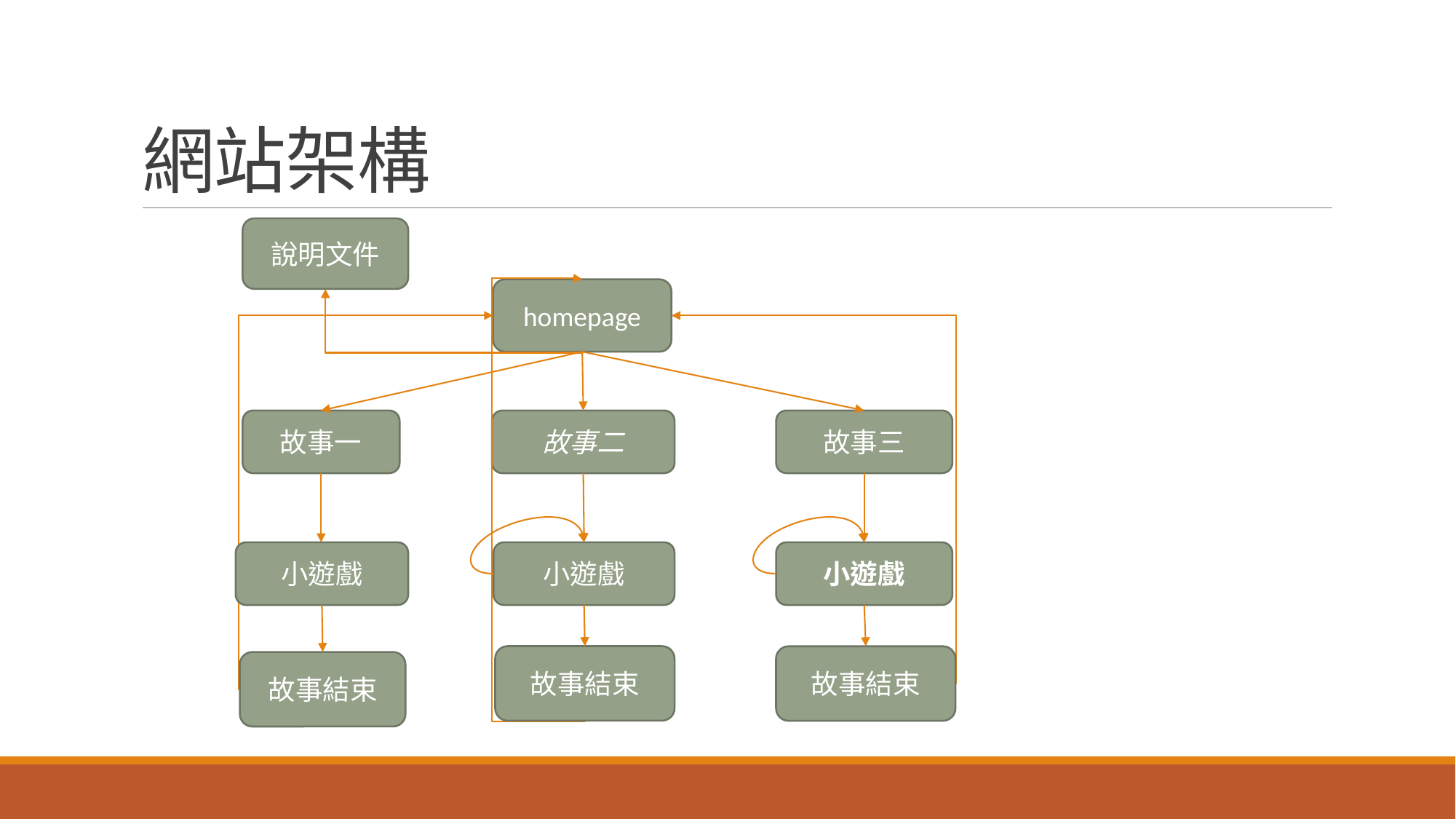

# 網站架構
說明文件
homepage
故事一
故事二
故事三
小遊戲
小遊戲
小遊戲
故事結束
故事結束
故事結束